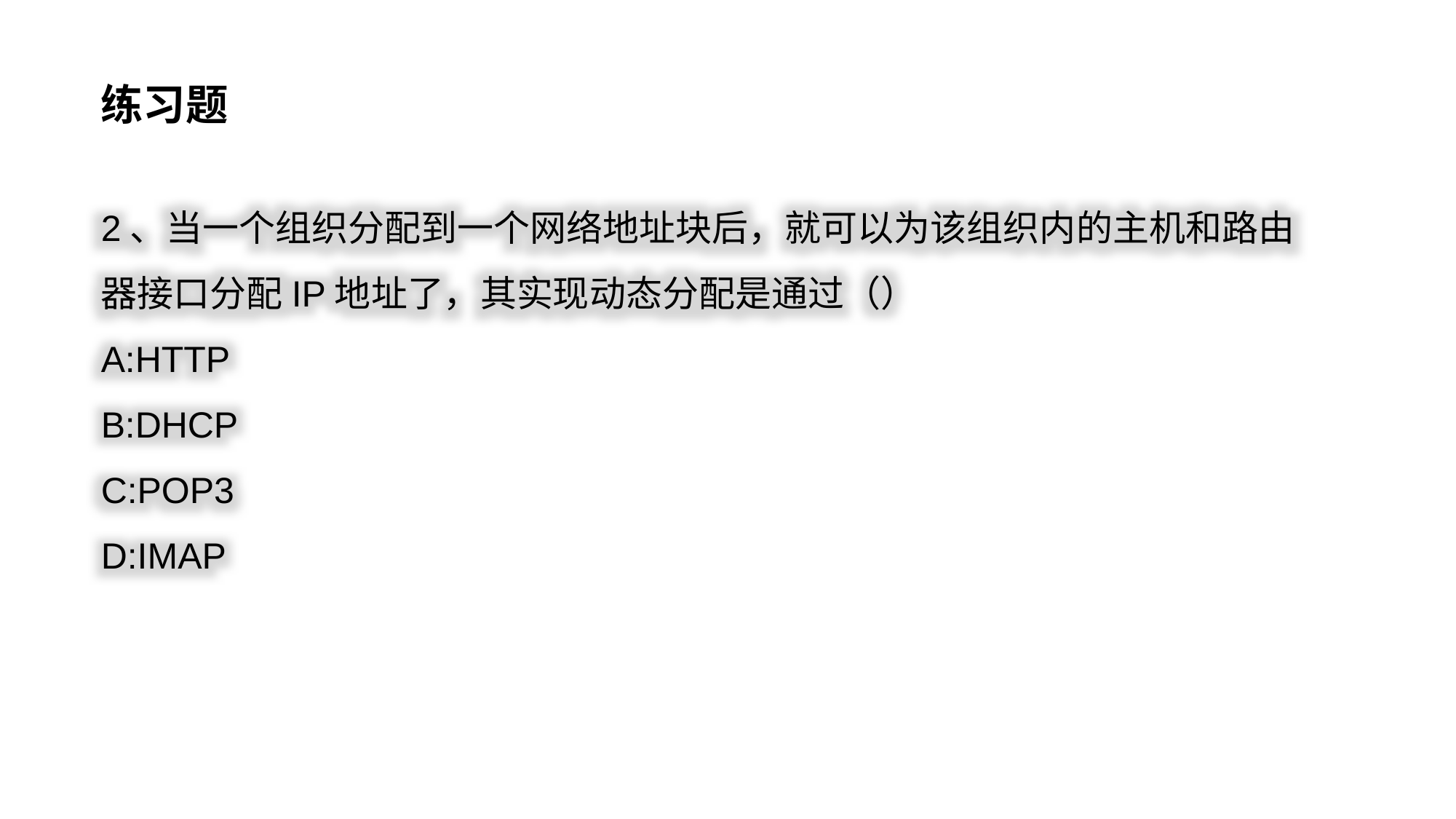

练习题
2、当一个组织分配到一个网络地址块后，就可以为该组织内的主机和路由器接口分配IP地址了，其实现动态分配是通过（）
A:HTTP
B:DHCP
C:POP3
D:IMAP